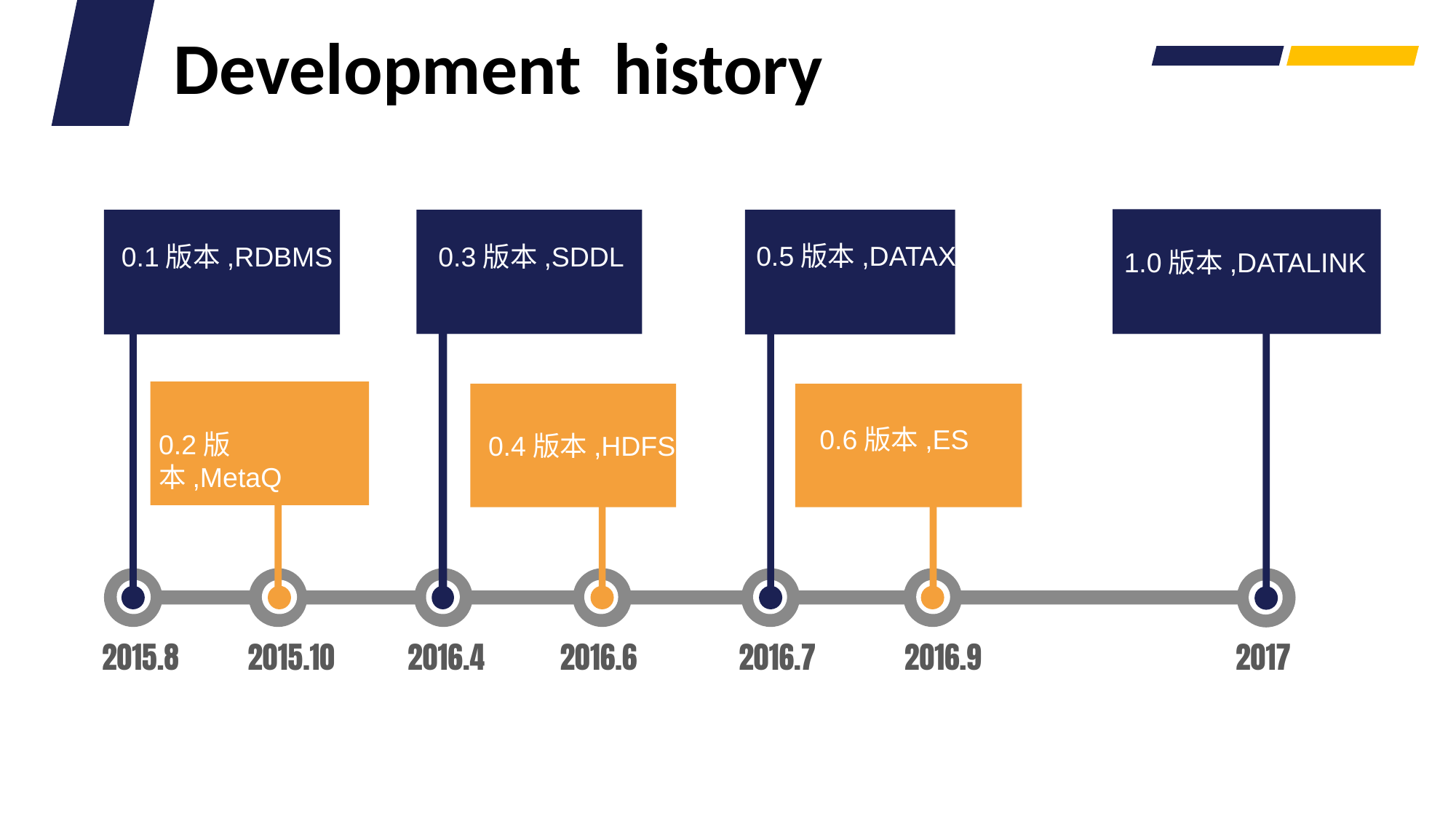

Development  history

0.5版本,DATAX
0.3版本,SDDL
0.1版本,RDBMS

1.0版本,DATALINK

0.6版本,ES
0.2版本,MetaQ
0.4版本,HDFS

2015.8
2015.10
2016.4
2016.6
2016.7
2016.9
2017